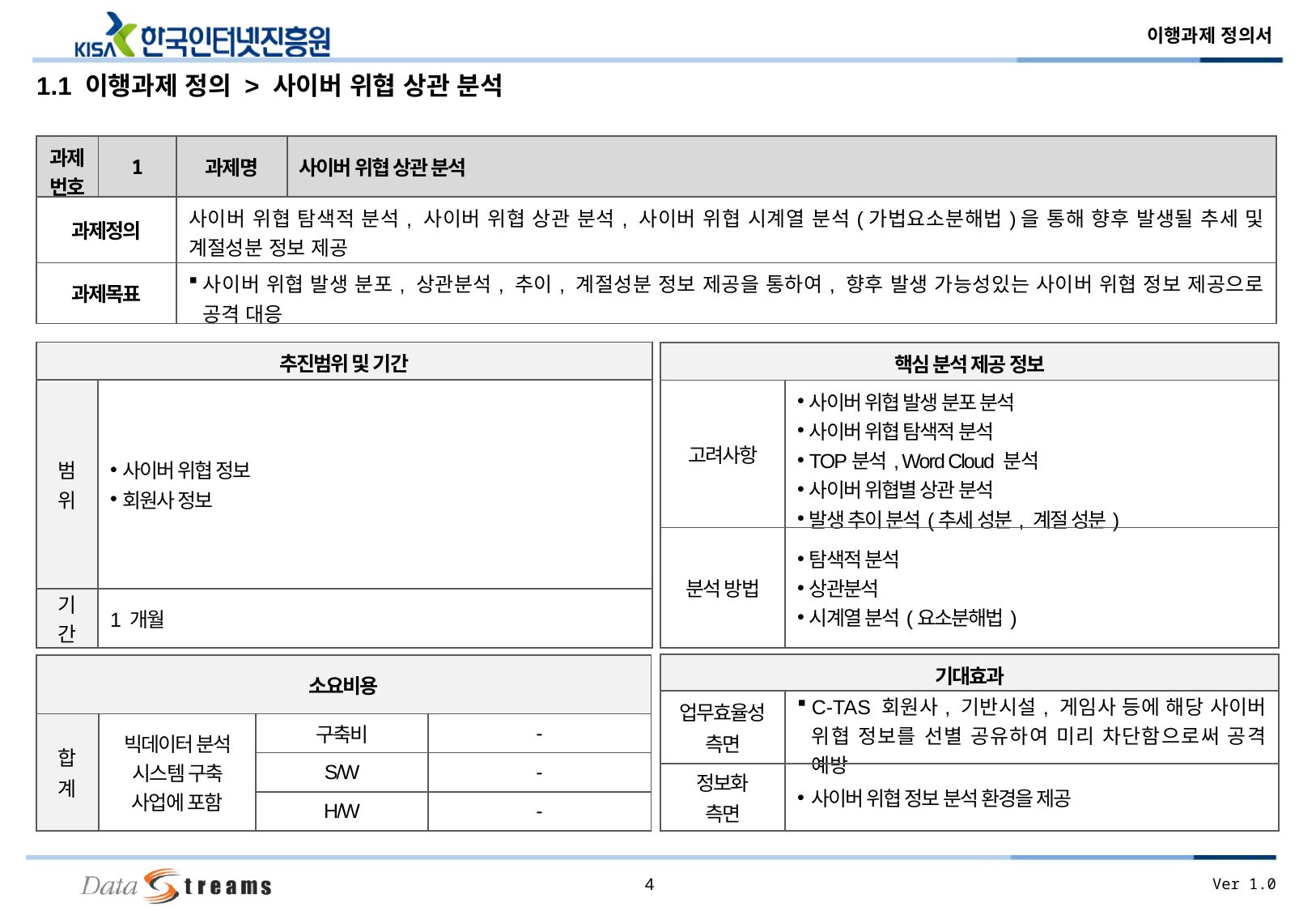

1.1 이행과제 정의 > 사이버 위협 상관 분석

| 과제 번호 | 1 | 과제명 | 사이버 위협 상관 분석 |
| --- | --- | --- | --- |
| 과제정의 |  | 사이버 위협 탐색적 분석, 사이버 위협 상관 분석, 사이버 위협 시계열 분석(가법요소분해법)을 통해 향후 발생될 추세 및 계절성분 정보 제공 |  |
| 과제목표 |  | 사이버 위협 발생 분포, 상관분석, 추이, 계절성분 정보 제공을 통하여, 향후 발생 가능성있는 사이버 위협 정보 제공으로 공격 대응 |  |
| 추진범위 및 기간 |  |
| --- | --- |
| 범 위 | 사이버 위협 정보 회원사 정보 |
| 기 간 | 1 개월 |
| 핵심 분석 제공 정보 |  |
| --- | --- |
| 고려사항 | 사이버 위협 발생 분포 분석 사이버 위협 탐색적 분석 TOP분석, Word Cloud 분석 사이버 위협별 상관 분석 발생 추이 분석(추세 성분, 계절 성분) |
| 분석 방법 | 탐색적 분석 상관분석 시계열 분석(요소분해법) |
| 기대효과 |  |
| --- | --- |
| 업무효율성 측면 | C-TAS 회원사, 기반시설, 게임사 등에 해당 사이버 위협 정보를 선별 공유하여 미리 차단함으로써 공격 예방 |
| 정보화 측면 | 사이버 위협 정보 분석 환경을 제공 |
| 소요비용 |  |  |  |
| --- | --- | --- | --- |
| 합 계 | 빅데이터 분석 시스템 구축 사업에 포함 | 구축비 | - |
|  |  | S/W | - |
|  |  | H/W | - |